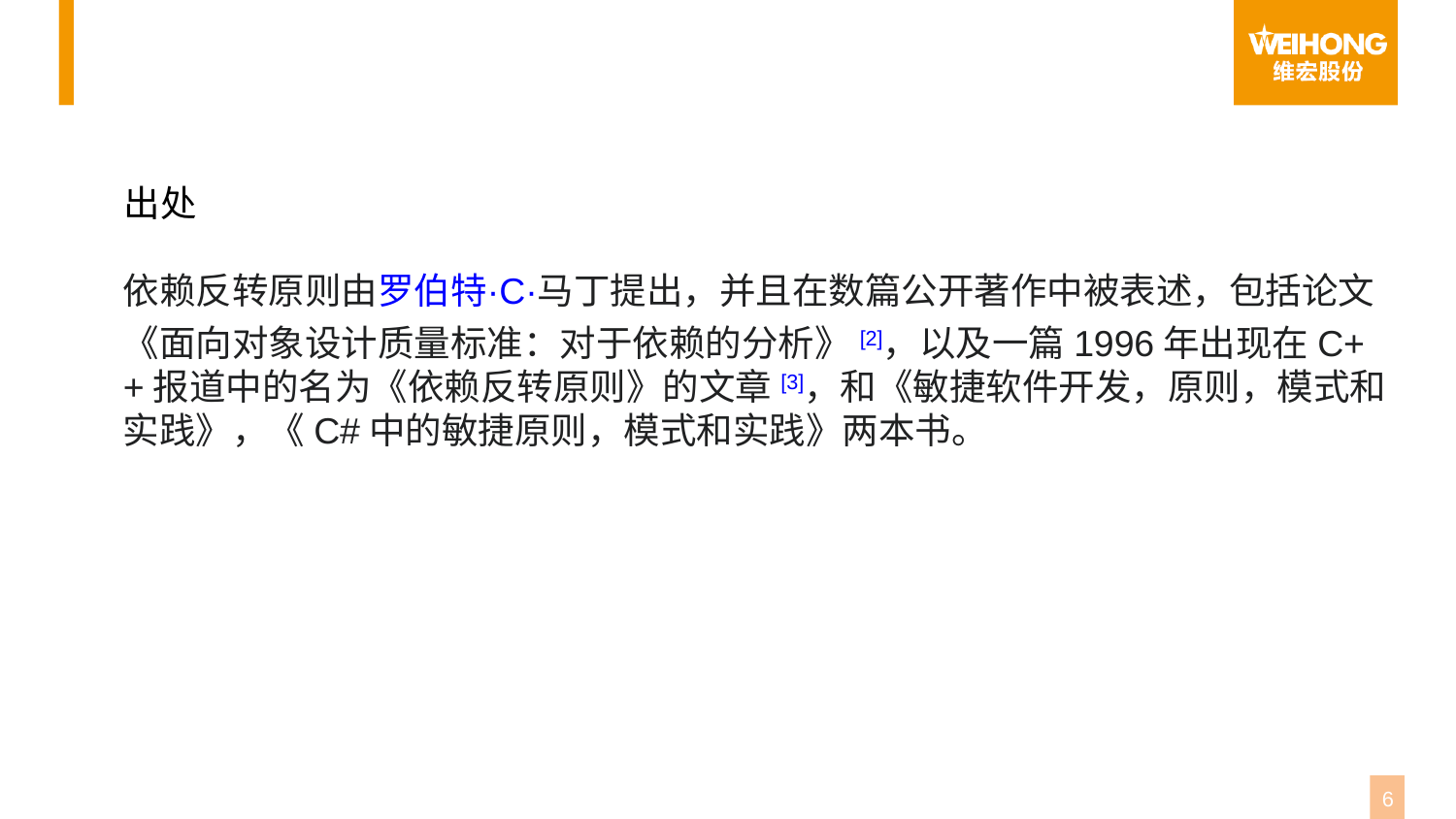

出处
依赖反转原则由罗伯特·C·马丁提出，并且在数篇公开著作中被表述，包括论文《面向对象设计质量标准：对于依赖的分析》[2]，以及一篇1996年出现在C++报道中的名为《依赖反转原则》的文章[3]，和《敏捷软件开发，原则，模式和实践》，《C#中的敏捷原则，模式和实践》两本书。